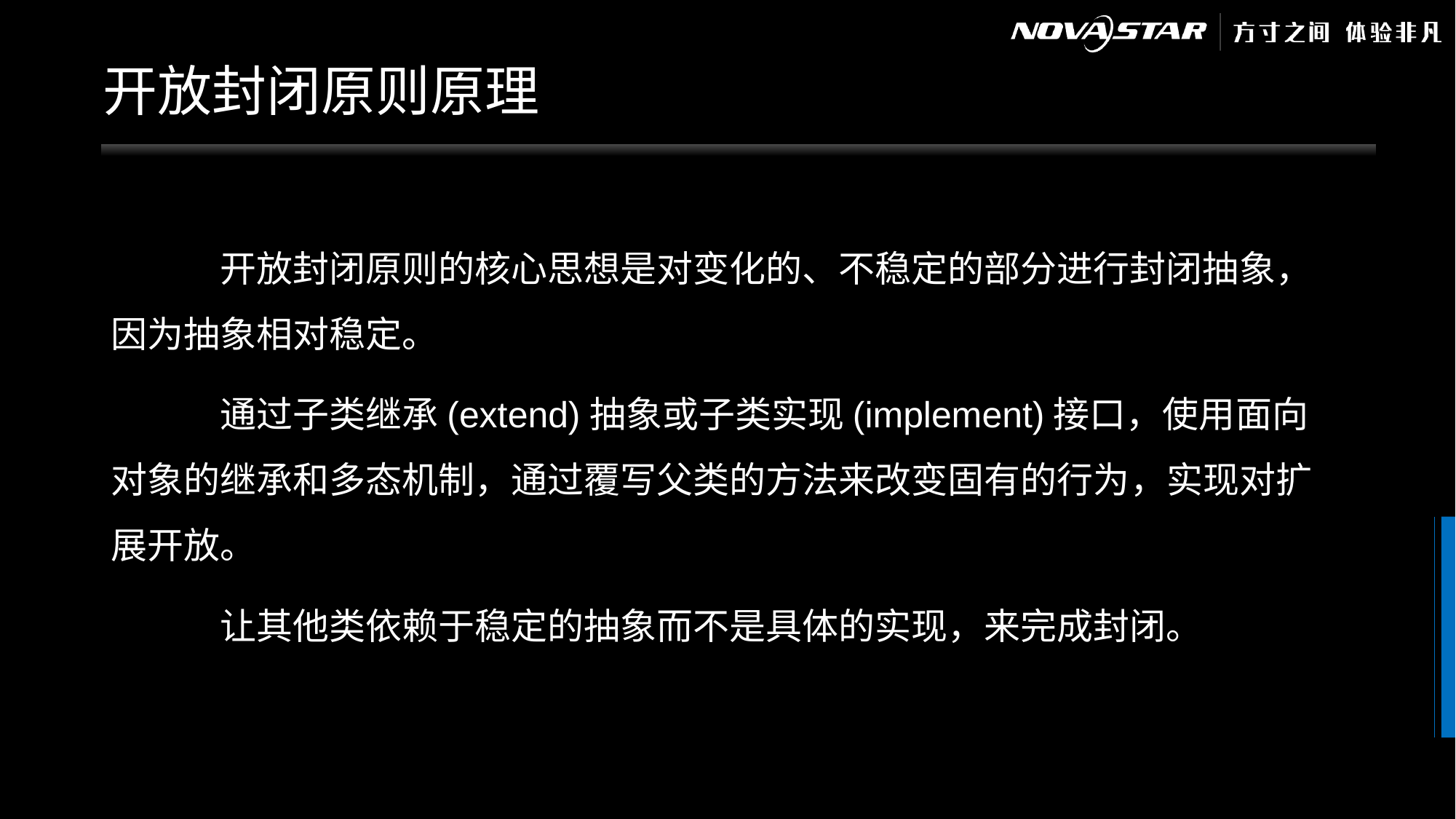

# 开放封闭原则原理

	开放封闭原则的核心思想是对变化的、不稳定的部分进行封闭抽象，因为抽象相对稳定。
	通过子类继承(extend)抽象或子类实现(implement)接口，使用面向对象的继承和多态机制，通过覆写父类的方法来改变固有的行为，实现对扩展开放。
	让其他类依赖于稳定的抽象而不是具体的实现，来完成封闭。